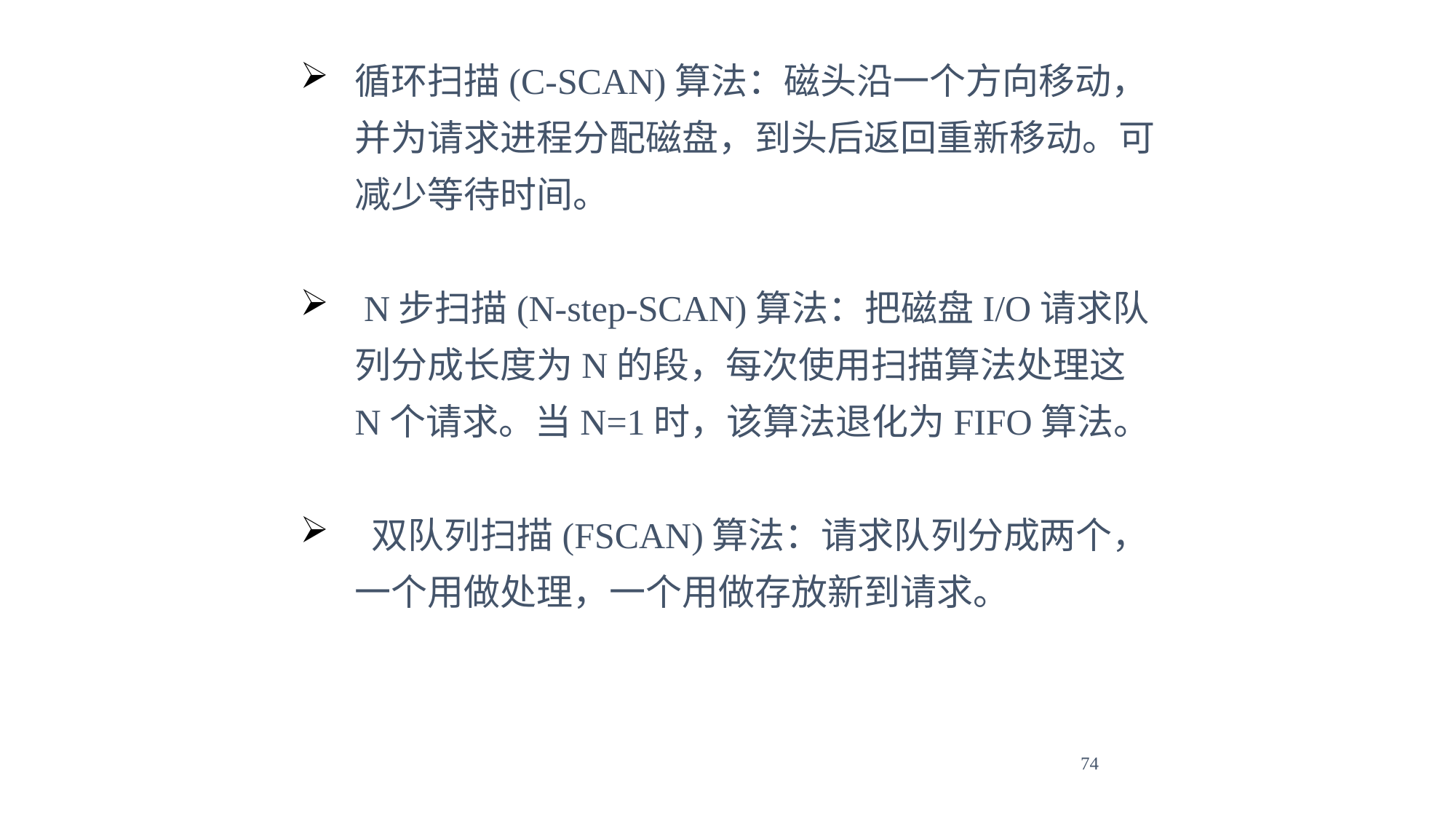

循环扫描(C-SCAN)算法：磁头沿一个方向移动，并为请求进程分配磁盘，到头后返回重新移动。可减少等待时间。

 N步扫描(N-step-SCAN)算法：把磁盘I/O请求队列分成长度为N的段，每次使用扫描算法处理这N个请求。当N=1时，该算法退化为FIFO算法。

 双队列扫描(FSCAN)算法：请求队列分成两个，一个用做处理，一个用做存放新到请求。
74